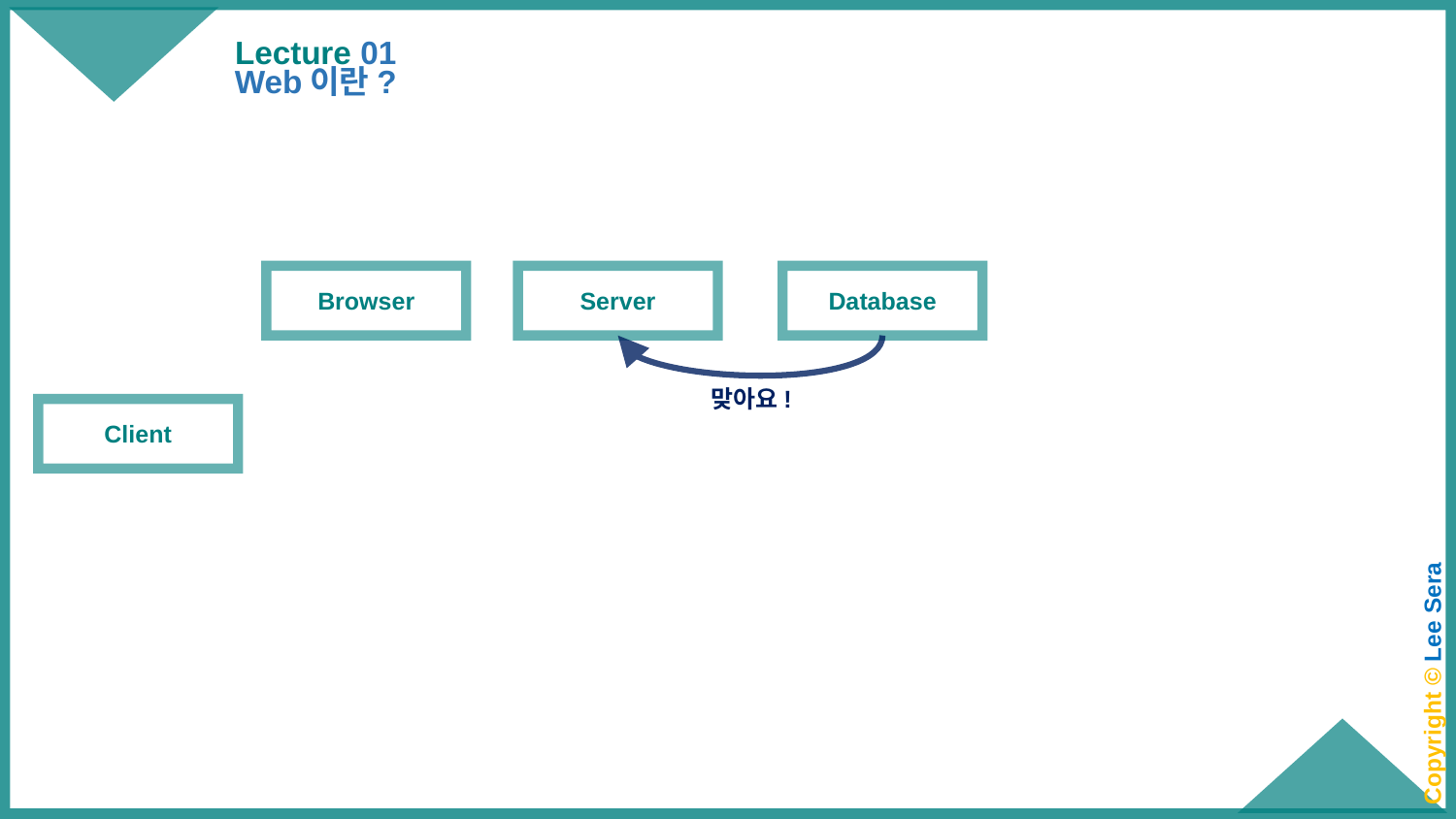

Lecture 01
Web이란?
Server
Database
Browser
맞아요!
Client
Copyright © Lee Sera